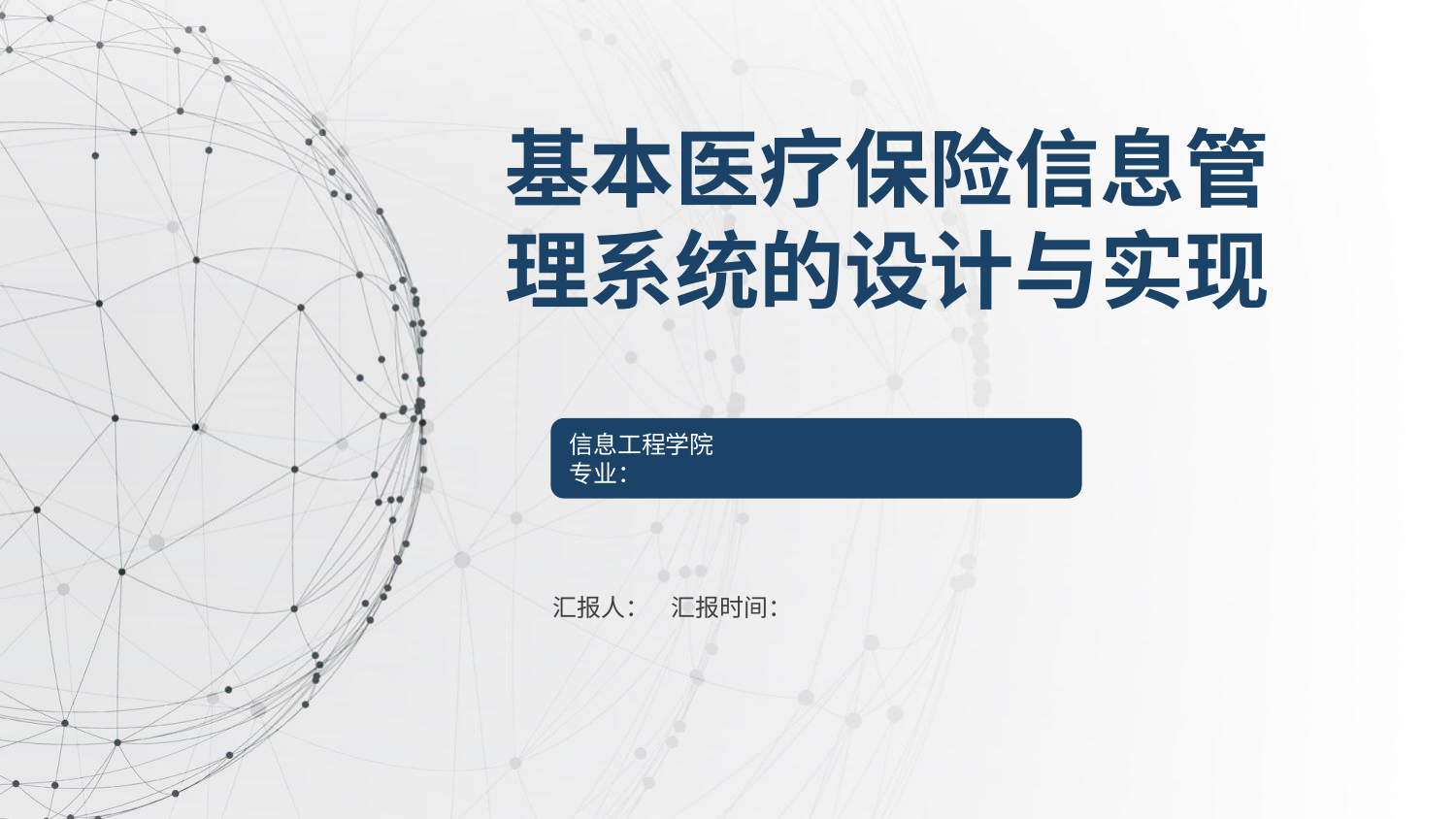

基本医疗保险信息管理系统的设计与实现
信息工程学院
专业：
汇报人：    汇报时间：